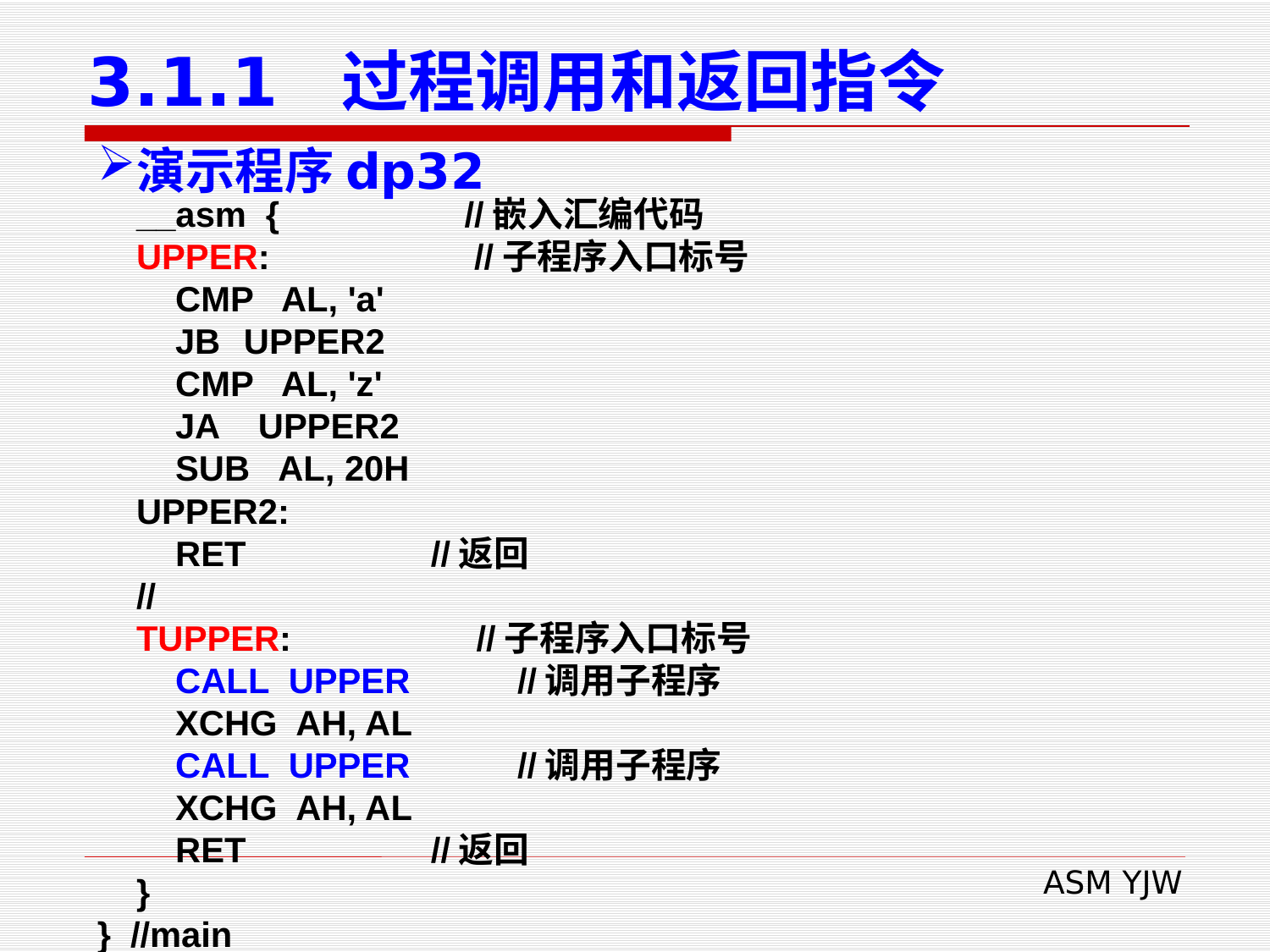

# 3.1.1  过程调用和返回指令
演示程序dp32
    __asm  {                   //嵌入汇编代码
    UPPER:                     //子程序入口标号
        CMP   AL, 'a'
        JB	  UPPER2
        CMP   AL, 'z'
        JA    UPPER2
        SUB   AL, 20H
    UPPER2:
        RET                   //返回
    //
    TUPPER:                   //子程序入口标号
        CALL  UPPER           //调用子程序
        XCHG  AH, AL
        CALL  UPPER           //调用子程序
        XCHG  AH, AL
        RET                   //返回
    }
}  //main